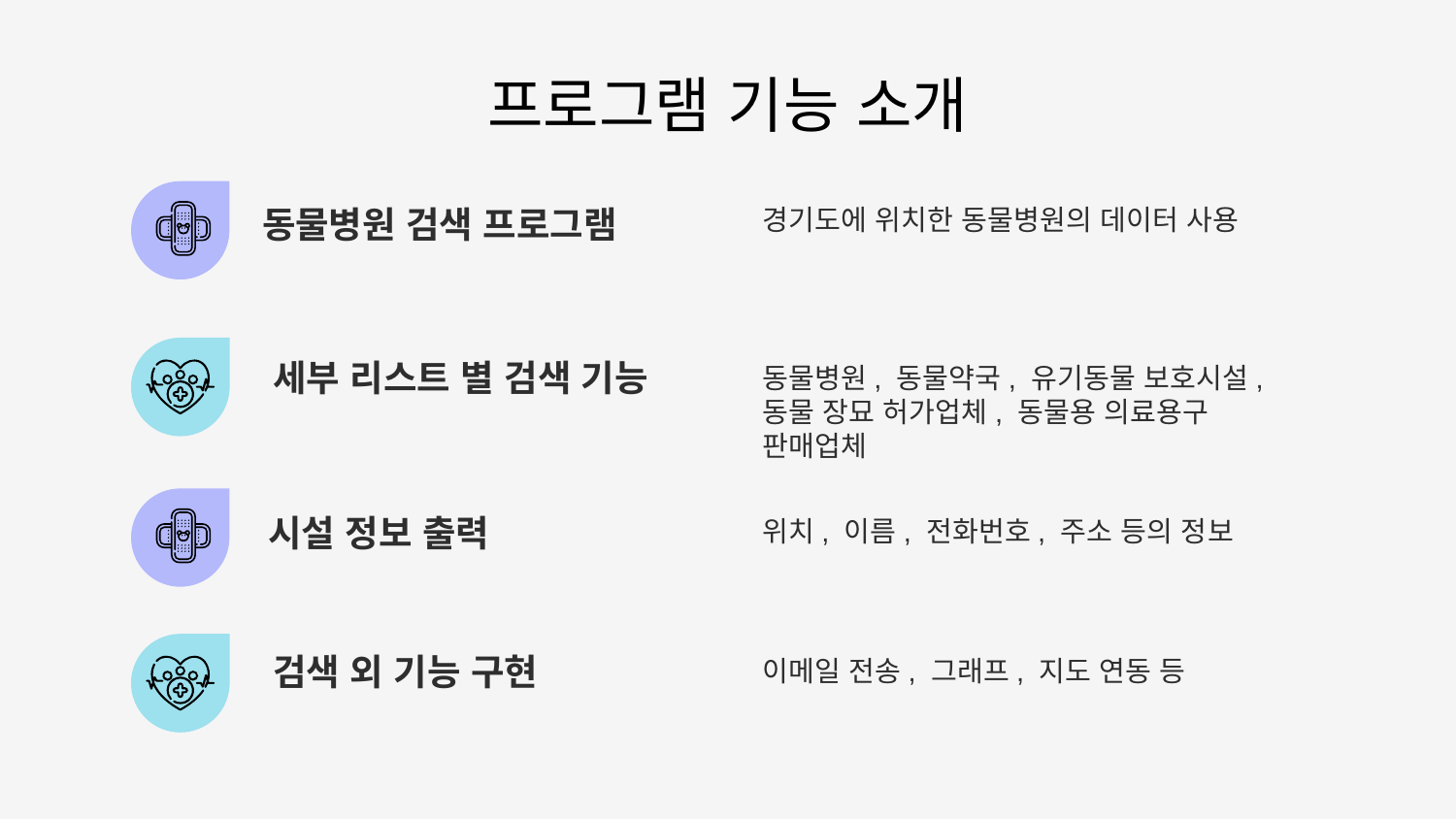

프로그램 기능 소개

경기도에 위치한 동물병원의 데이터 사용

# 동물병원 검색 프로그램

동물병원, 동물약국, 유기동물 보호시설, 동물 장묘 허가업체, 동물용 의료용구 판매업체
세부 리스트 별 검색 기능

위치, 이름, 전화번호, 주소 등의 정보
시설 정보 출력

이메일 전송, 그래프, 지도 연동 등
검색 외 기능 구현